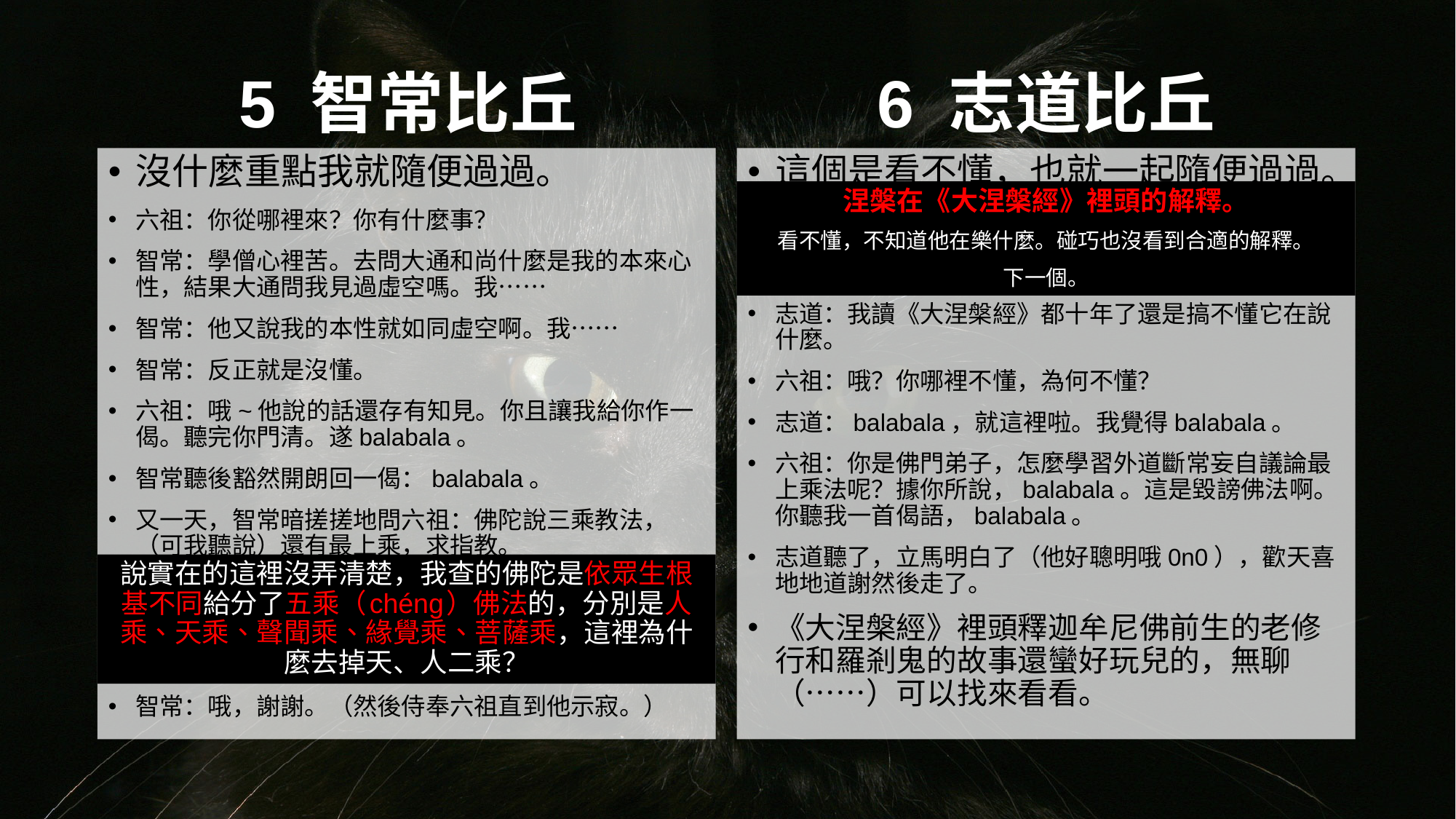

5 智常比丘
6 志道比丘
沒什麼重點我就隨便過過。
六祖：你從哪裡來？你有什麼事？
智常：學僧心裡苦。去問大通和尚什麼是我的本來心性，結果大通問我見過虛空嗎。我……
智常：他又說我的本性就如同虛空啊。我……
智常：反正就是沒懂。
六祖：哦~他說的話還存有知見。你且讓我給你作一偈。聽完你門清。遂balabala。
智常聽後豁然開朗回一偈：balabala。
又一天，智常暗搓搓地問六祖：佛陀說三乘教法，（可我聽說）還有最上乘，求指教。
六祖：你要觀照自己的本心，不能執著心性外的法相啊！佛法並沒有四乘教法，而是人心各有不同。這你該自己依法修行，不必問我的。畢竟無論何時你的佛性都是圓通自在的啊。
智常：哦，謝謝。（然後侍奉六祖直到他示寂。）

這個是看不懂，也就一起隨便過過。
曰：諸行無常，是生滅法。生滅滅已，寂滅為樂。於此疑惑。
志道：我讀《大涅槃經》都十年了還是搞不懂它在說什麼。
六祖：哦？你哪裡不懂，為何不懂？
志道：balabala，就這裡啦。我覺得balabala。
六祖：你是佛門弟子，怎麼學習外道斷常妄自議論最上乘法呢？據你所說，balabala。這是毀謗佛法啊。你聽我一首偈語，balabala。
志道聽了，立馬明白了（他好聰明哦0n0），歡天喜地地道謝然後走了。
《大涅槃經》裡頭釋迦牟尼佛前生的老修行和羅剎鬼的故事還蠻好玩兒的，無聊（……）可以找來看看。
涅槃在《大涅槃經》裡頭的解釋。
看不懂，不知道他在樂什麼。碰巧也沒看到合適的解釋。
下一個。
說實在的這裡沒弄清楚，我查的佛陀是依眾生根基不同給分了五乘（chéng）佛法的，分別是人乘、天乘、聲聞乘、緣覺乘、菩薩乘，這裡為什麼去掉天、人二乘？